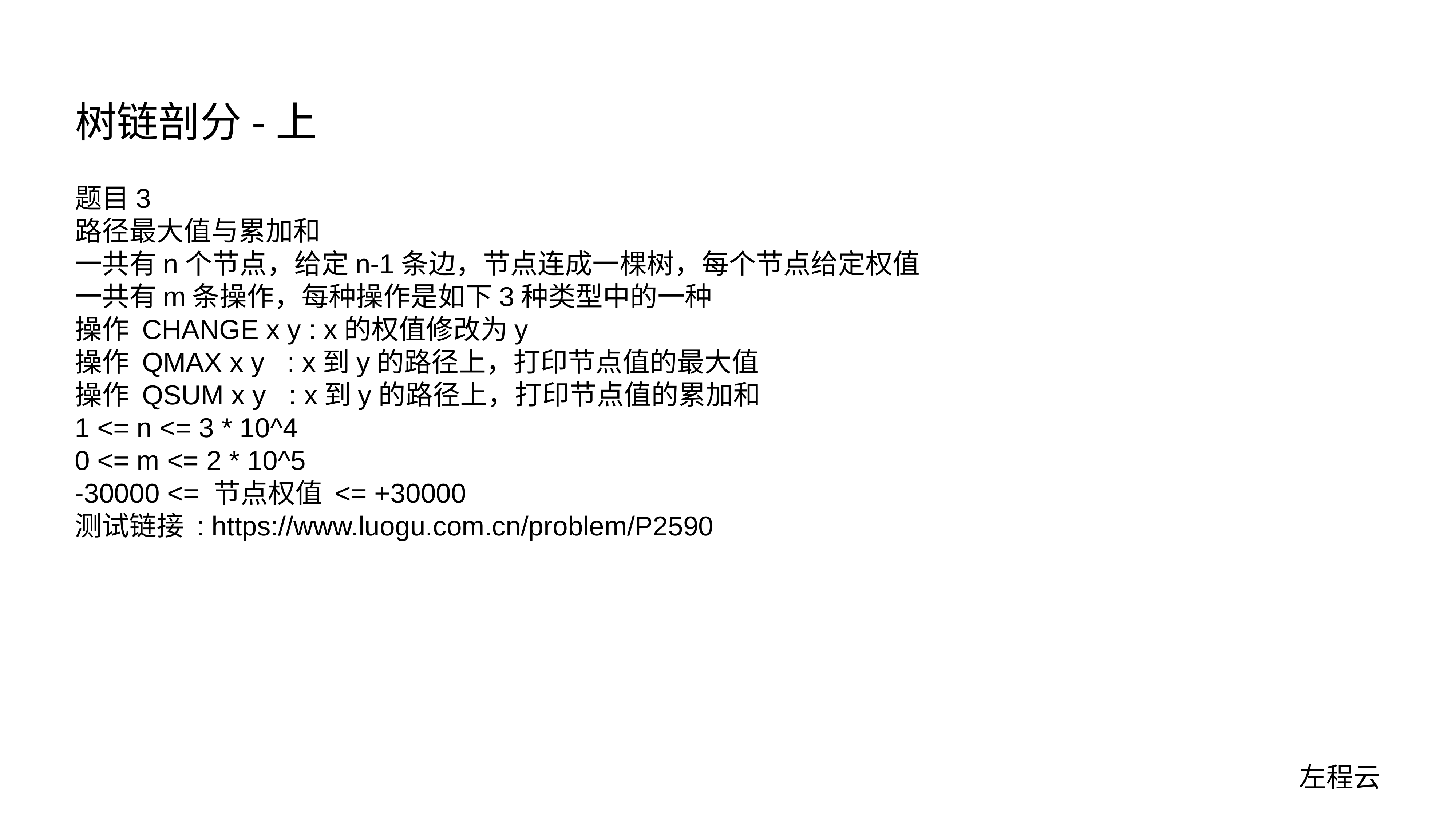

# 树链剖分-上
题目3
路径最大值与累加和
一共有n个节点，给定n-1条边，节点连成一棵树，每个节点给定权值
一共有m条操作，每种操作是如下3种类型中的一种
操作 CHANGE x y : x的权值修改为y
操作 QMAX x y   : x到y的路径上，打印节点值的最大值
操作 QSUM x y   : x到y的路径上，打印节点值的累加和
1 <= n <= 3 * 10^4
0 <= m <= 2 * 10^5
-30000 <= 节点权值 <= +30000
测试链接 : https://www.luogu.com.cn/problem/P2590
左程云